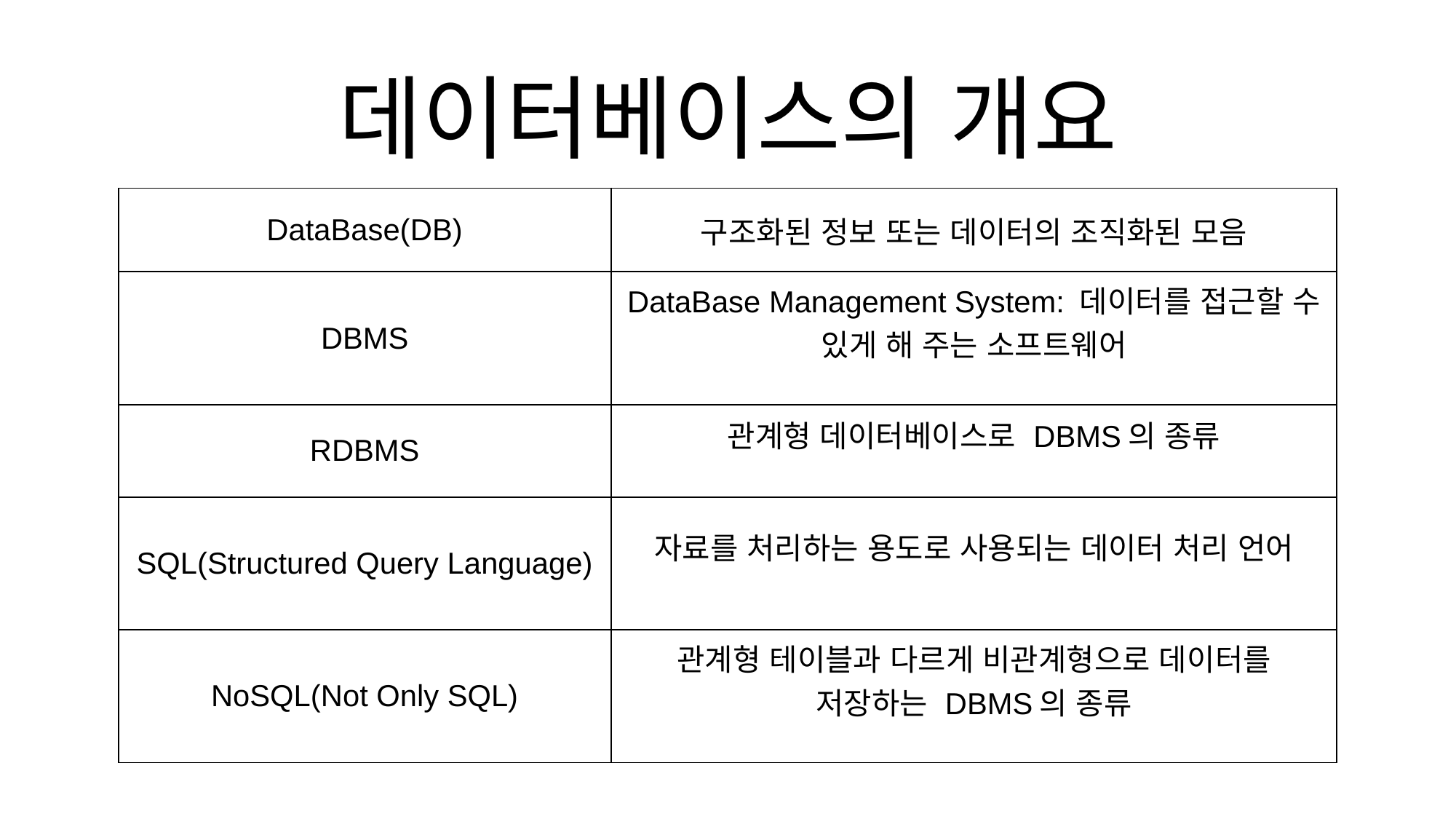

# 데이터베이스의 개요
| DataBase(DB) | 구조화된 정보 또는 데이터의 조직화된 모음 |
| --- | --- |
| DBMS | DataBase Management System: 데이터를 접근할 수 있게 해 주는 소프트웨어 |
| RDBMS | 관계형 데이터베이스로 DBMS의 종류 |
| SQL(Structured Query Language) | 자료를 처리하는 용도로 사용되는 데이터 처리 언어 |
| NoSQL(Not Only SQL) | 관계형 테이블과 다르게 비관계형으로 데이터를 저장하는 DBMS의 종류 |